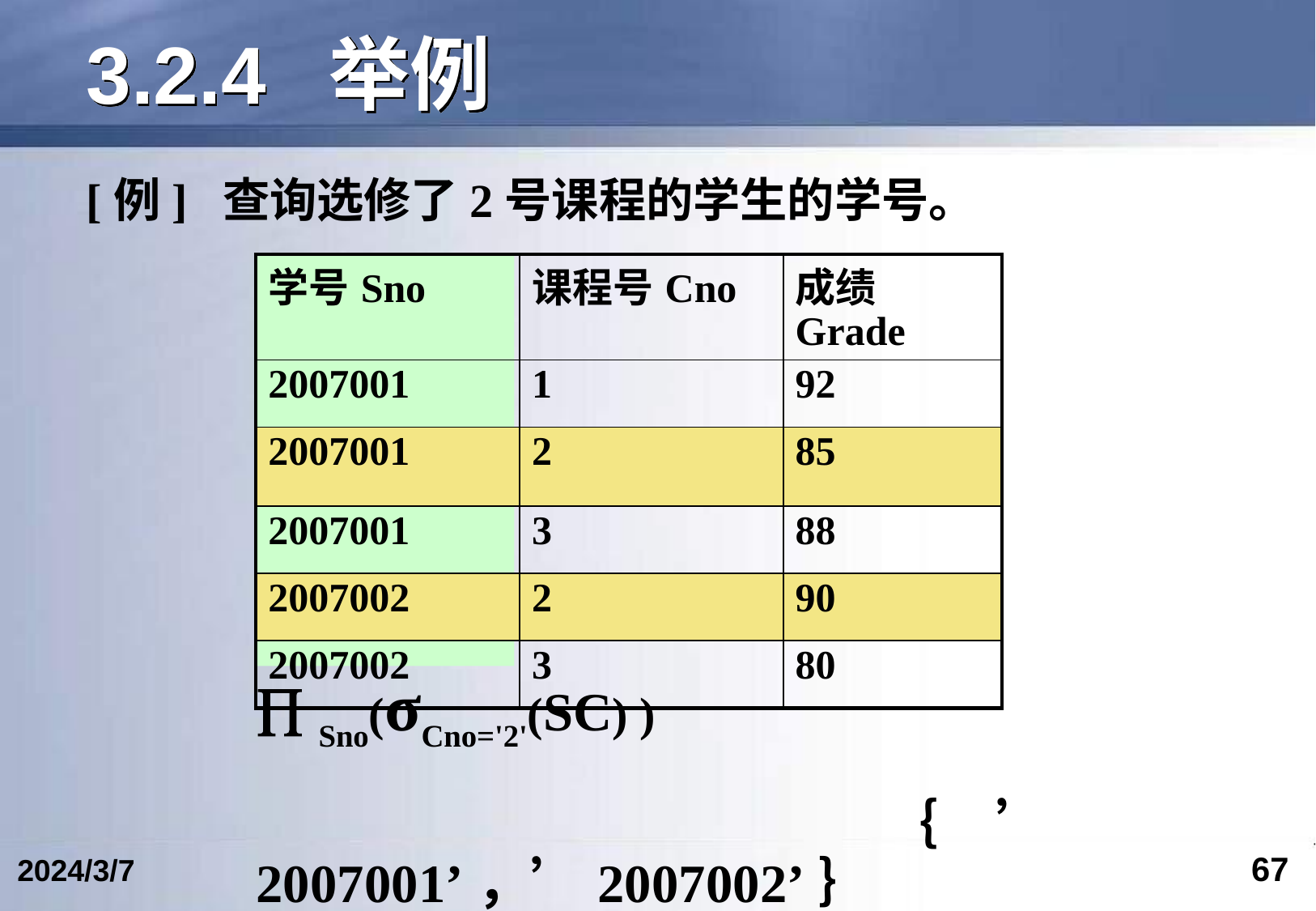

# 3.2.4	举例
[例]  查询选修了2号课程的学生的学号。

| 学号Sno | 课程号Cno | 成绩Grade |
| --- | --- | --- |
| 2007001 | 1 | 92 |
| 2007001 | 2 | 85 |
| 2007001 | 3 | 88 |
| 2007002 | 2 | 90 |
| 2007002 | 3 | 80 |
∏ Sno(σCno='2'(SC) )
        ｛’ 2007001’，’2007002’｝
67
2024/3/7